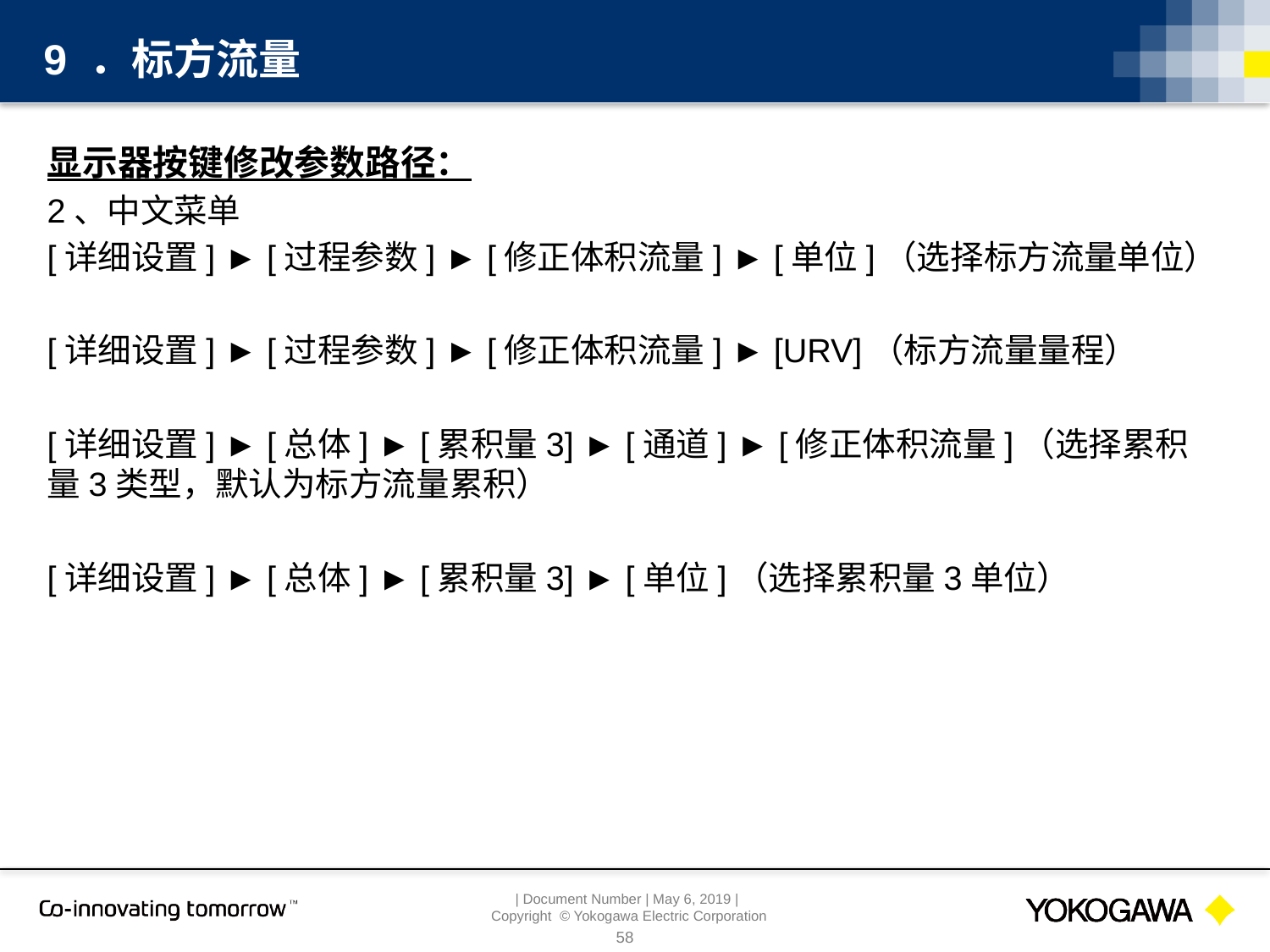

9 ．标方流量

显示器按键修改参数路径：
2、中文菜单
[详细设置] ► [过程参数] ► [修正体积流量] ► [单位]（选择标方流量单位）

[详细设置] ► [过程参数] ► [修正体积流量] ► [URV]（标方流量量程）

[详细设置] ► [总体] ► [累积量3] ► [通道] ► [修正体积流量]（选择累积量3类型，默认为标方流量累积）

[详细设置] ► [总体] ► [累积量3] ► [单位]（选择累积量3单位）